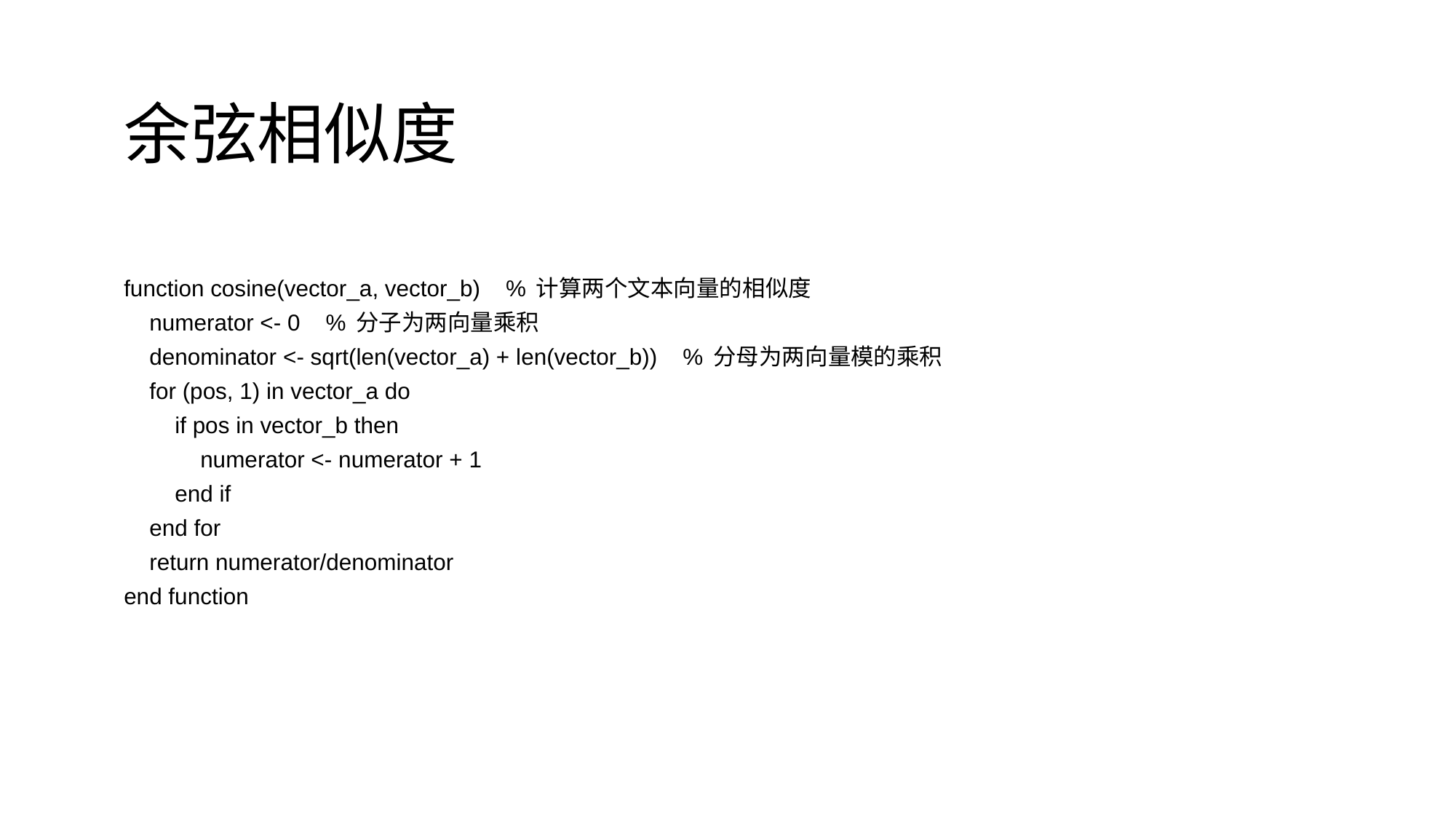

# 余弦相似度
function cosine(vector_a, vector_b)    % 计算两个文本向量的相似度
    numerator <- 0    % 分子为两向量乘积
    denominator <- sqrt(len(vector_a) + len(vector_b))    % 分母为两向量模的乘积
    for (pos, 1) in vector_a do
        if pos in vector_b then
            numerator <- numerator + 1
        end if
    end for
    return numerator/denominator
end function